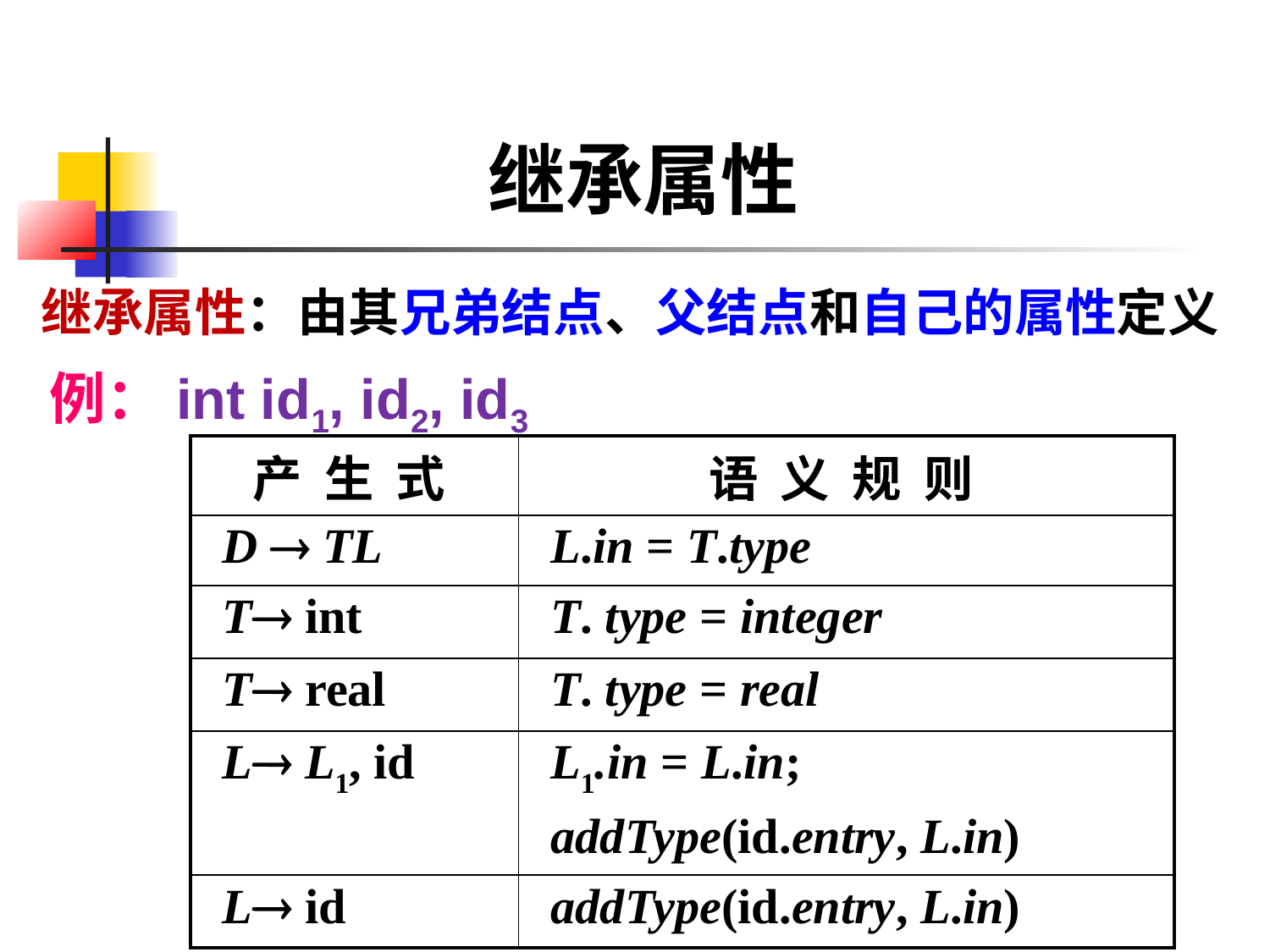

继承属性
继承属性：由其兄弟结点、父结点和自己的属性定义

	例：int id1, id2, id3
| 产 生 式 | 语 义 规 则 |
| --- | --- |
| D → TL | L.in = T.type |
| T→ int | T. type = integer |
| T→ real | T. type = real |
| L→ L1, id | L1.in = L.in; addType(id.entry, L.in) |
| L→ id | addType(id.entry, L.in) |